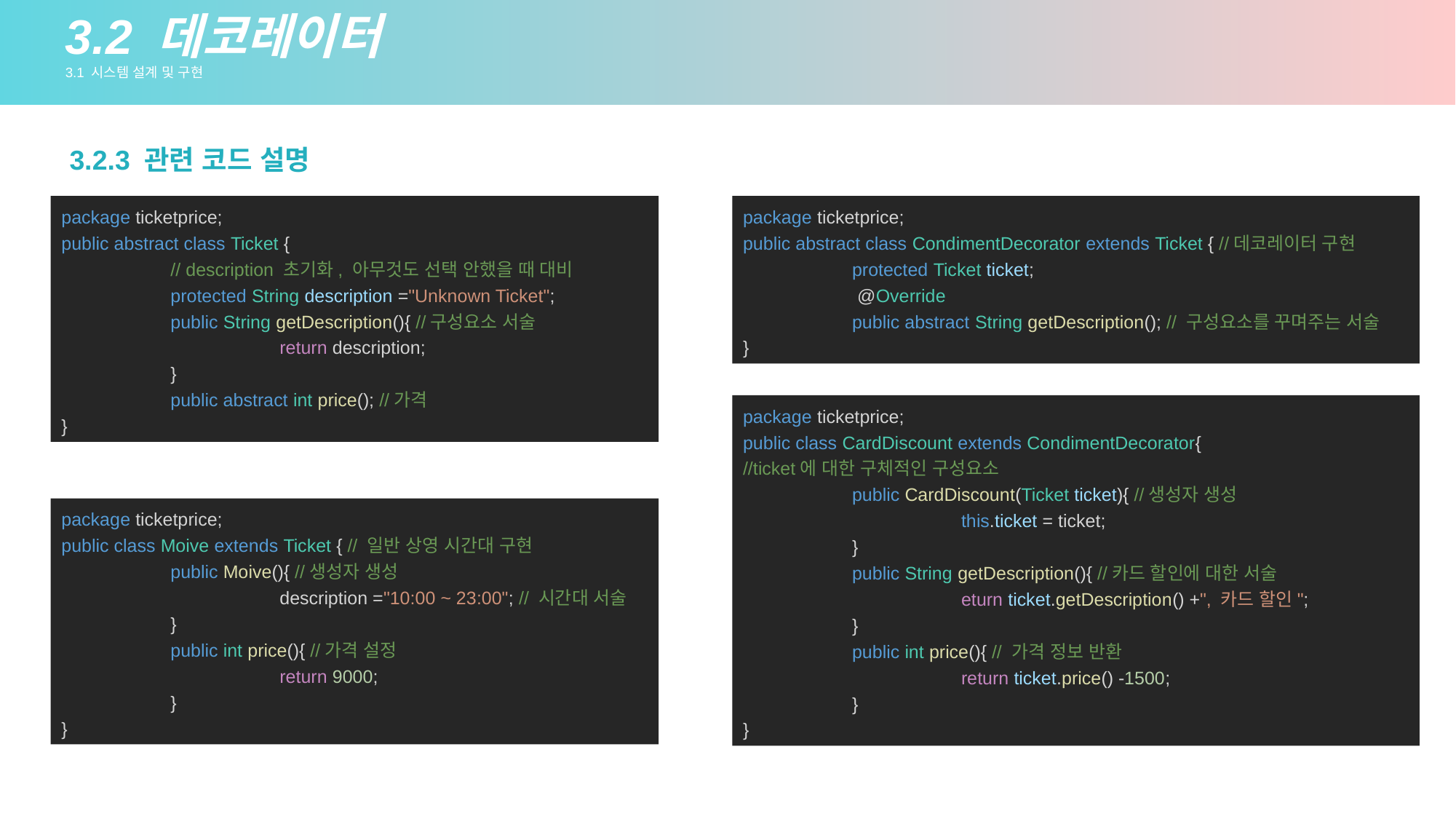

3.2 데코레이터
3.1 시스템 설계 및 구현
3.2.3 관련 코드 설명
package ticketprice;
public abstract class Ticket {
	// description 초기화, 아무것도 선택 안했을 때 대비
	protected String description ="Unknown Ticket";
	public String getDescription(){ //구성요소 서술
		return description;
	}
	public abstract int price(); //가격
}
package ticketprice;
public abstract class CondimentDecorator extends Ticket { //데코레이터 구현
	protected Ticket ticket;
	 @Override
	public abstract String getDescription(); // 구성요소를 꾸며주는 서술
}
package ticketprice;
public class CardDiscount extends CondimentDecorator{
//ticket에 대한 구체적인 구성요소
	public CardDiscount(Ticket ticket){ //생성자 생성
		this.ticket = ticket;
	}
	public String getDescription(){ //카드 할인에 대한 서술
		eturn ticket.getDescription() +", 카드 할인";
	}
	public int price(){ // 가격 정보 반환
		return ticket.price() -1500;
	}
}
package ticketprice;
public class Moive extends Ticket { // 일반 상영 시간대 구현
	public Moive(){ //생성자 생성
		description ="10:00 ~ 23:00"; // 시간대 서술
	}
	public int price(){ //가격 설정
		return 9000;
	}
}